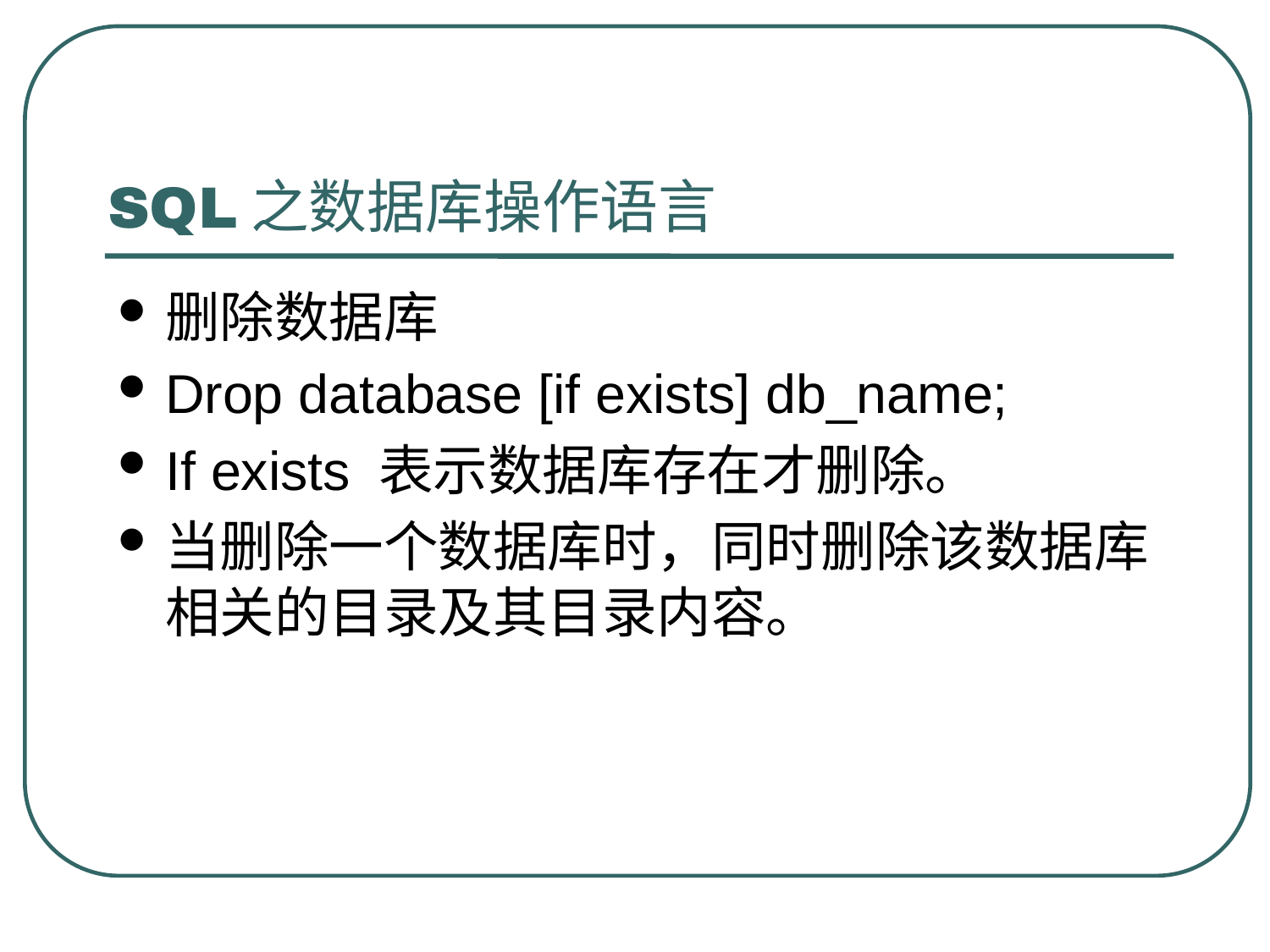

# SQL之数据库操作语言
删除数据库
Drop database [if exists] db_name;
If exists 表示数据库存在才删除。
当删除一个数据库时，同时删除该数据库相关的目录及其目录内容。